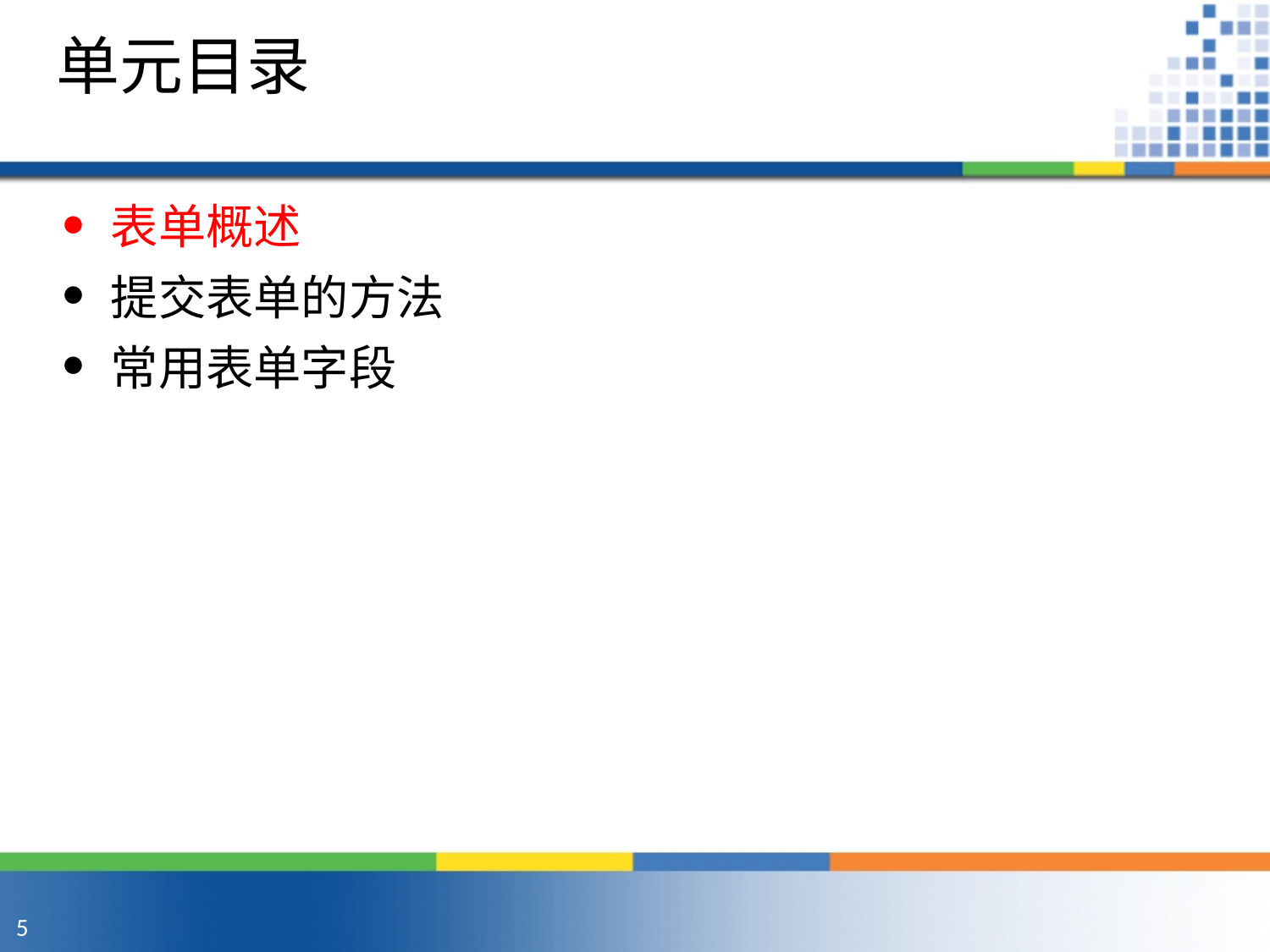

单元目录
表单概述
提交表单的方法
常用表单字段
•

•

•

5